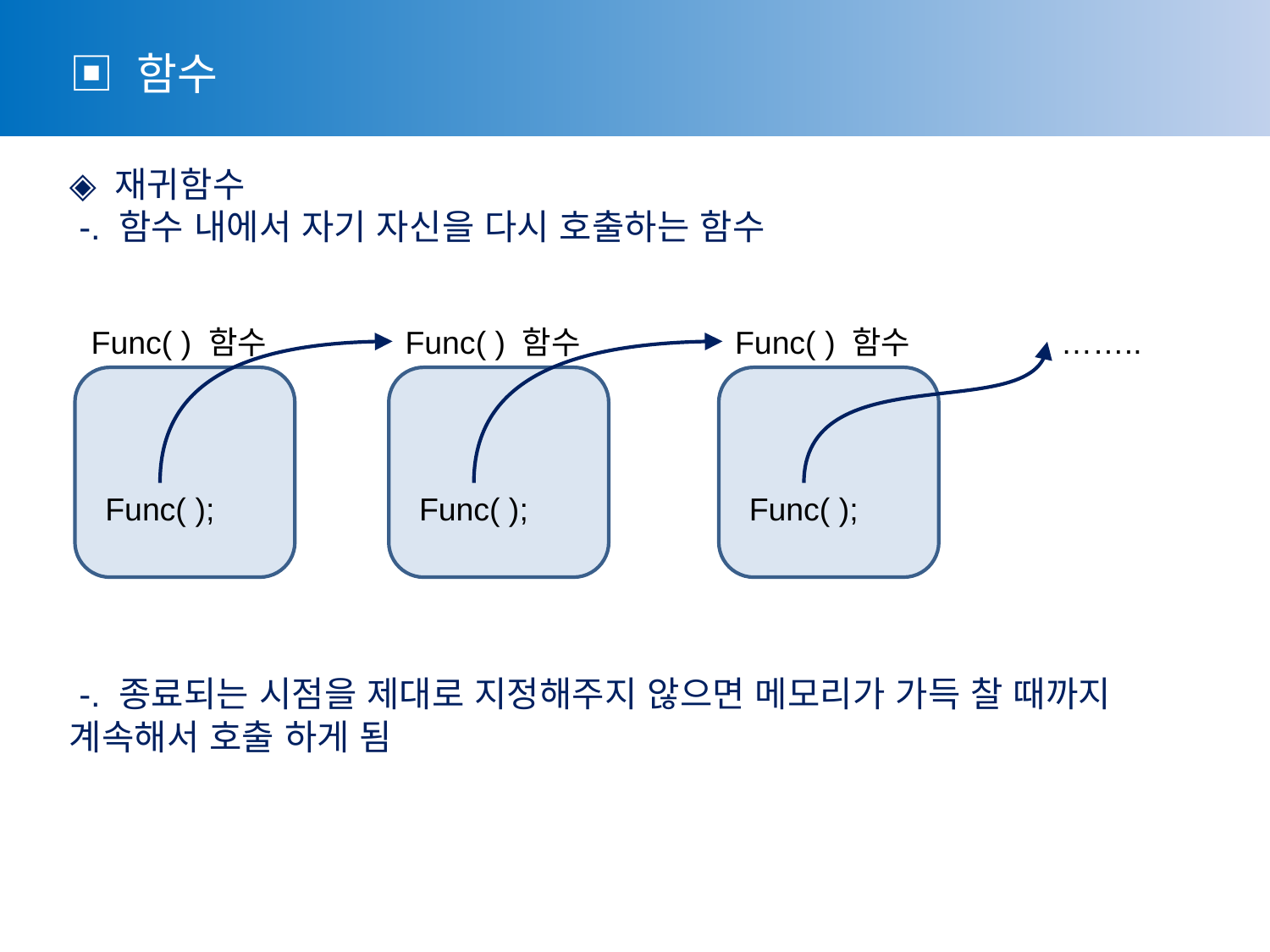

▣ 함수
◈ 재귀함수
 -. 함수 내에서 자기 자신을 다시 호출하는 함수
Func( ) 함수

Func( );
Func( ) 함수

Func( );
Func( ) 함수

Func( );
……..
 -. 종료되는 시점을 제대로 지정해주지 않으면 메모리가 가득 찰 때까지 계속해서 호출 하게 됨